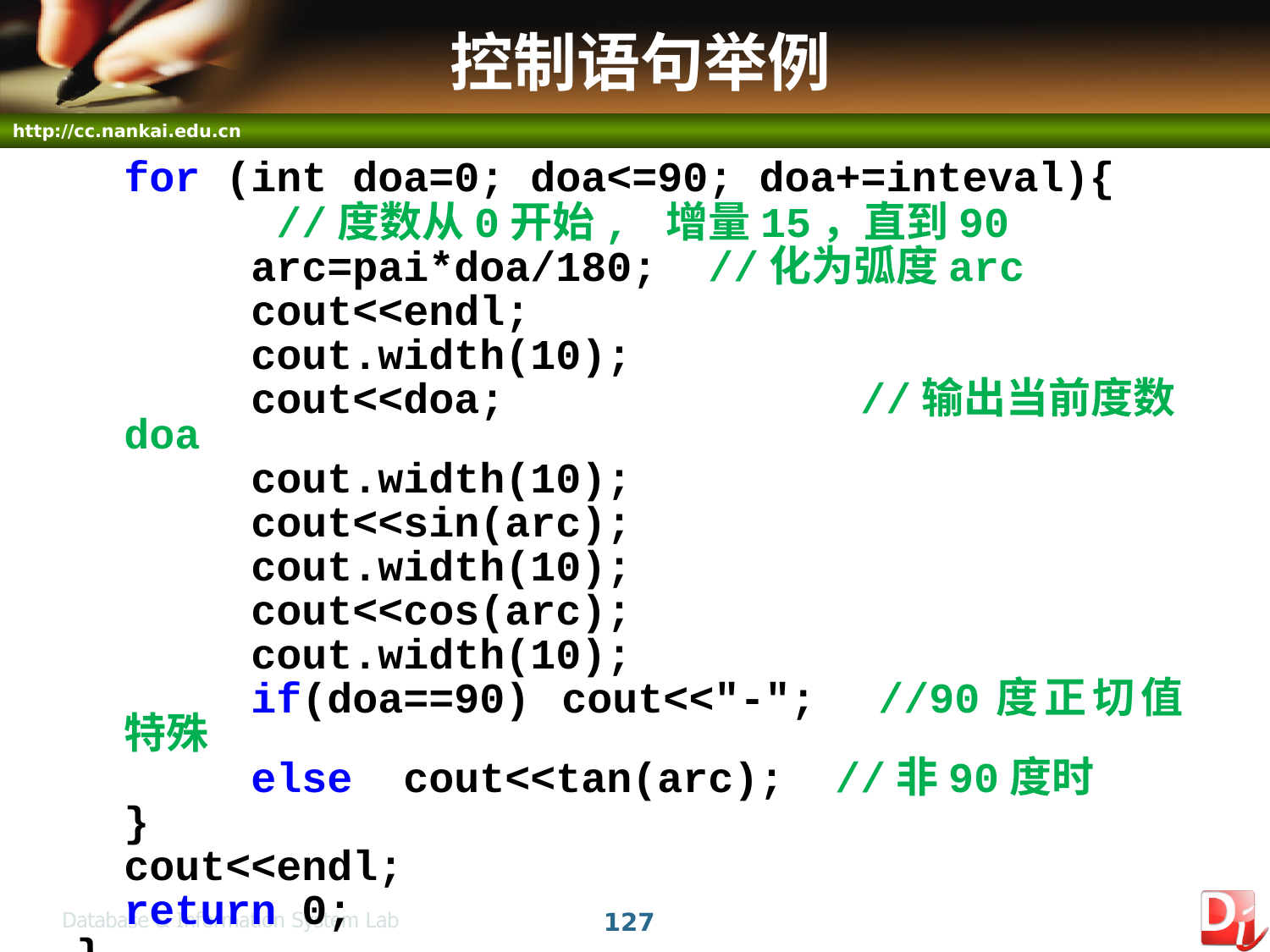

# 控制语句举例
	for (int doa=0; doa<=90; doa+=inteval){
	      //度数从0开始, 增量15，直到90
		arc=pai*doa/180;  //化为弧度arc
		cout<<endl;
		cout.width(10);
		cout<<doa;		    //输出当前度数doa
		cout.width(10);
		cout<<sin(arc);
		cout.width(10);
		cout<<cos(arc);
		cout.width(10);
		if(doa==90) cout<<"-";  //90度正切值特殊
		else  cout<<tan(arc);  //非90度时
	}
	cout<<endl;
	return 0;
}
127
Database & Information System Lab